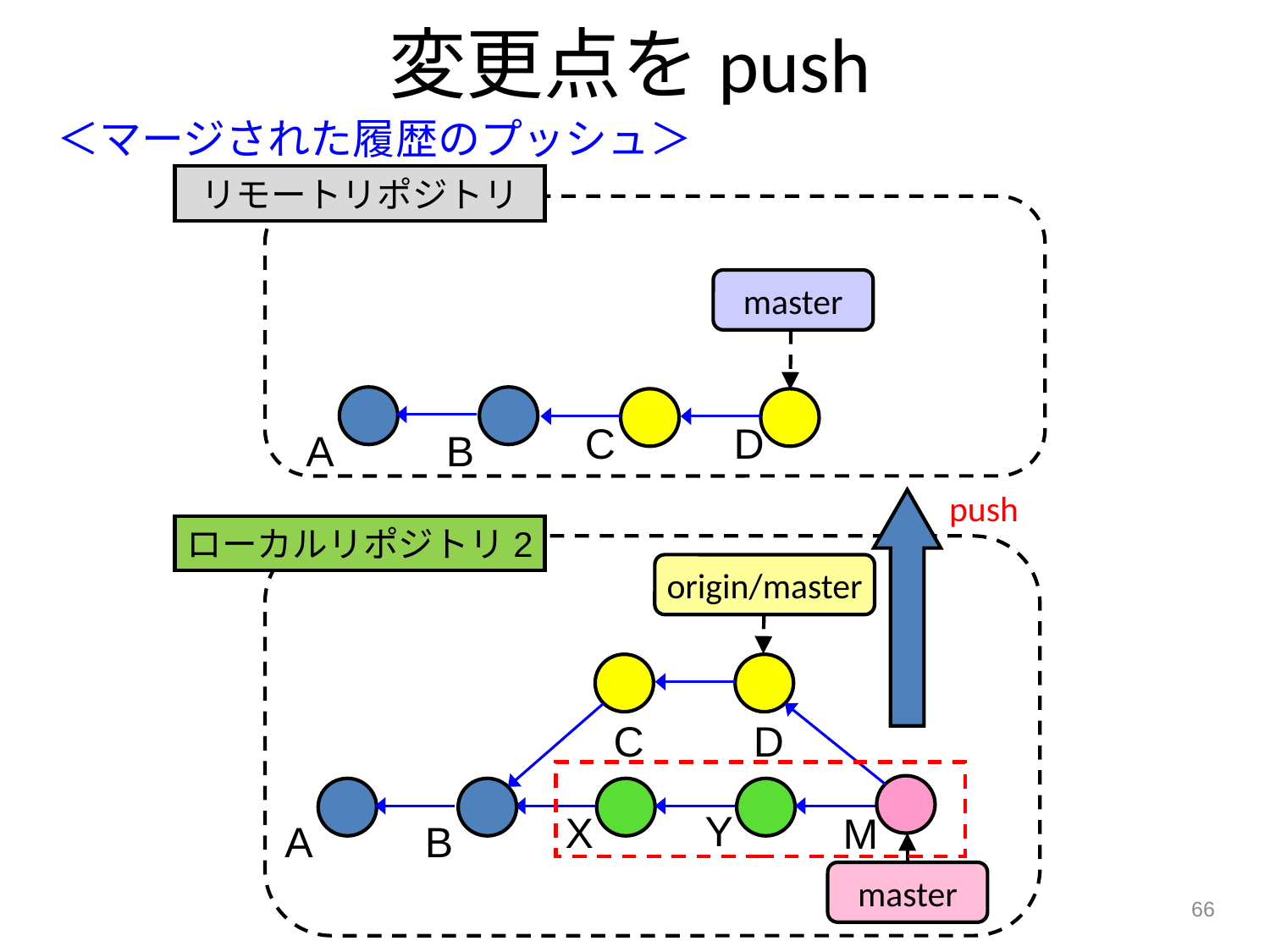

変更点をpush
＜マージされた履歴のプッシュ＞
リモートリポジトリ

master

C
D
A
B
push

ローカルリポジトリ2

origin/master

C
D

Y
X
M
A
B

master
66